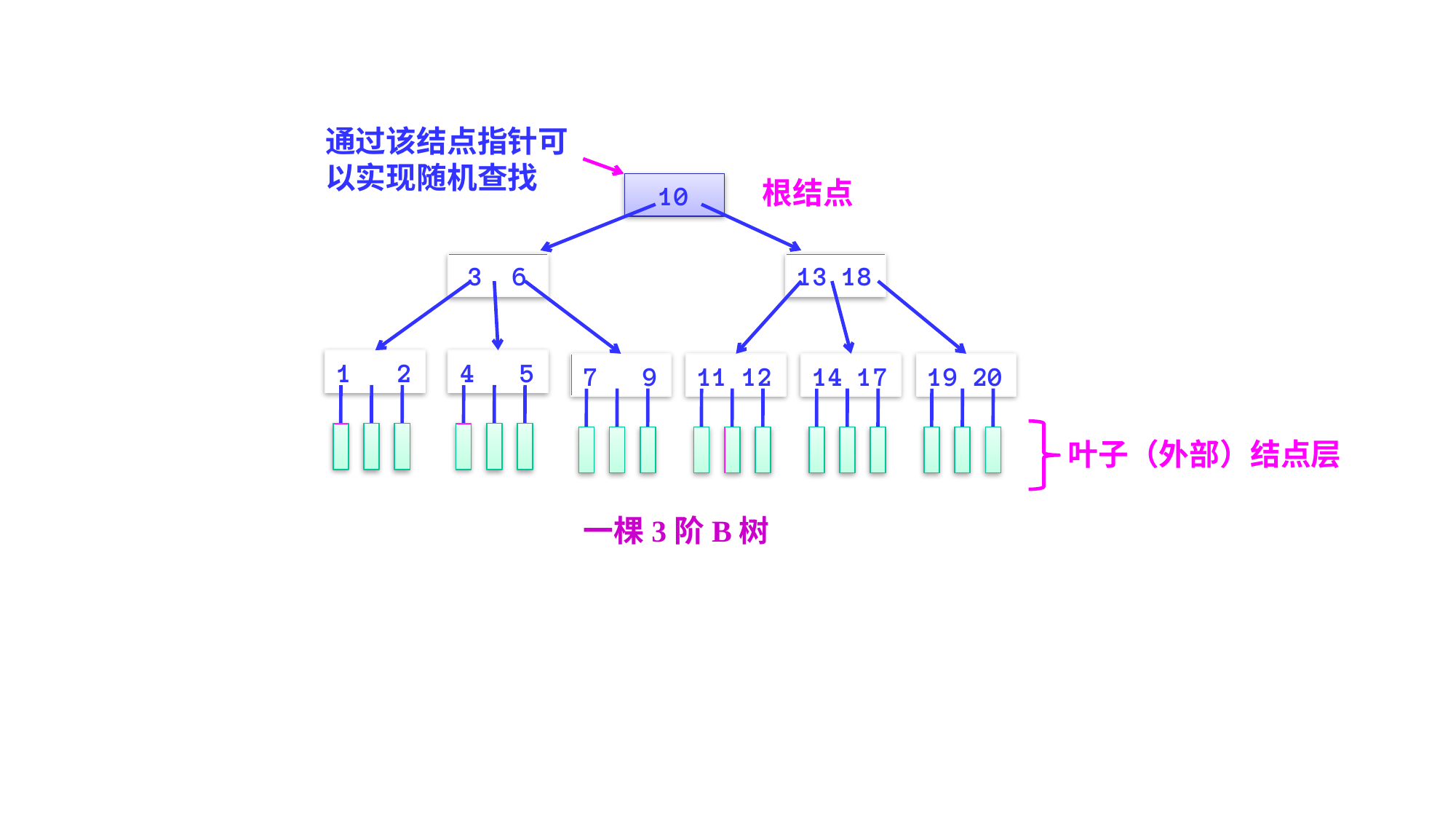

通过该结点指针可以实现随机查找
根结点
10
3  6
13 18
1   2
4   5
7   9
11 12
14 17
19 20

叶子（外部）结点层
一棵3阶B树